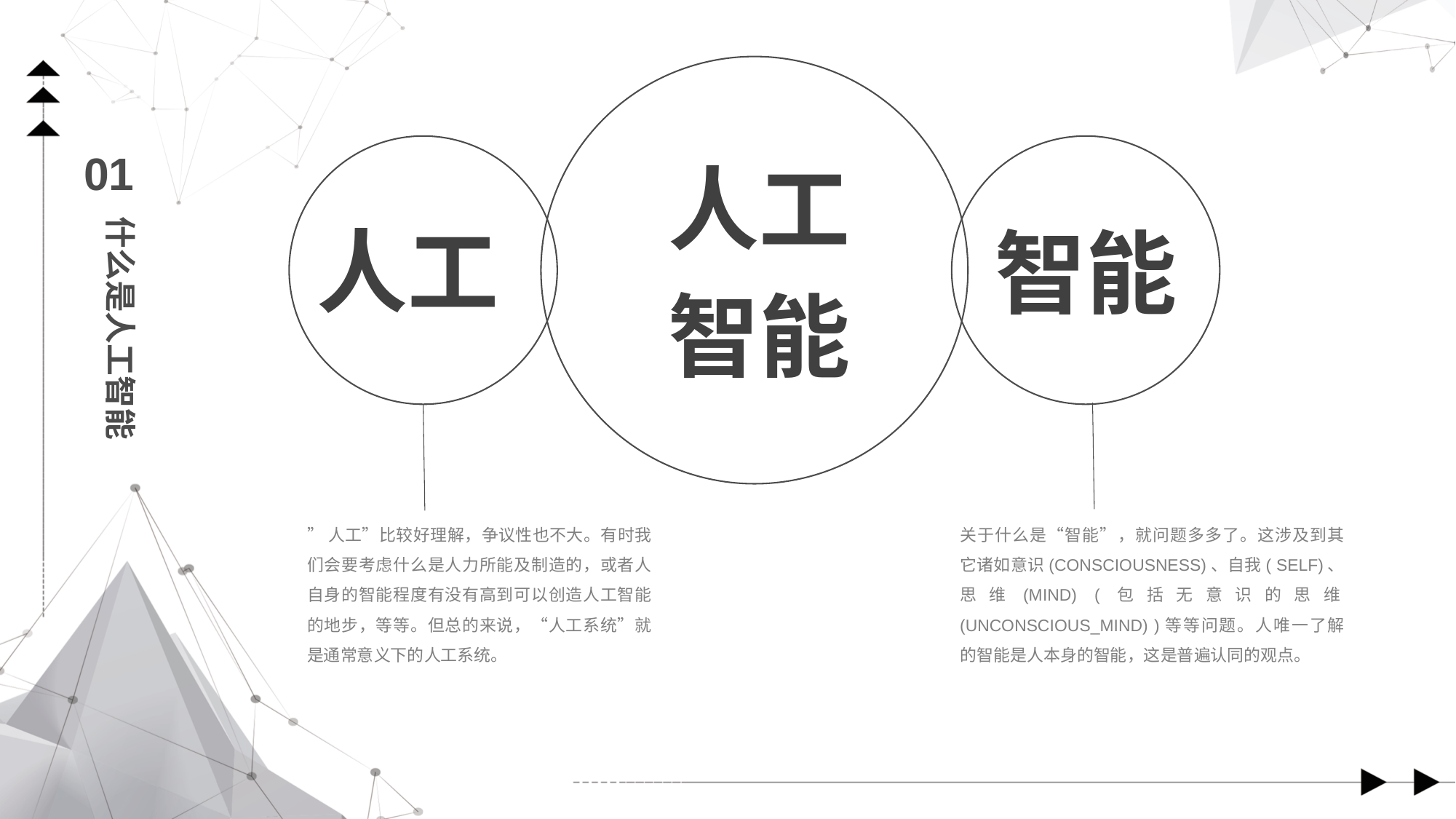

人工
人工
智能
智能
01
什么是人工智能
”人工”比较好理解，争议性也不大。有时我们会要考虑什么是人力所能及制造的，或者人自身的智能程度有没有高到可以创造人工智能的地步，等等。但总的来说，“人工系统”就是通常意义下的人工系统。
关于什么是“智能”，就问题多多了。这涉及到其它诸如意识(CONSCIOUSNESS)、自我( SELF)、思维(MIND) (包括无意识的思维(UNCONSCIOUS_MIND) )等等问题。人唯一了解的智能是人本身的智能，这是普遍认同的观点。